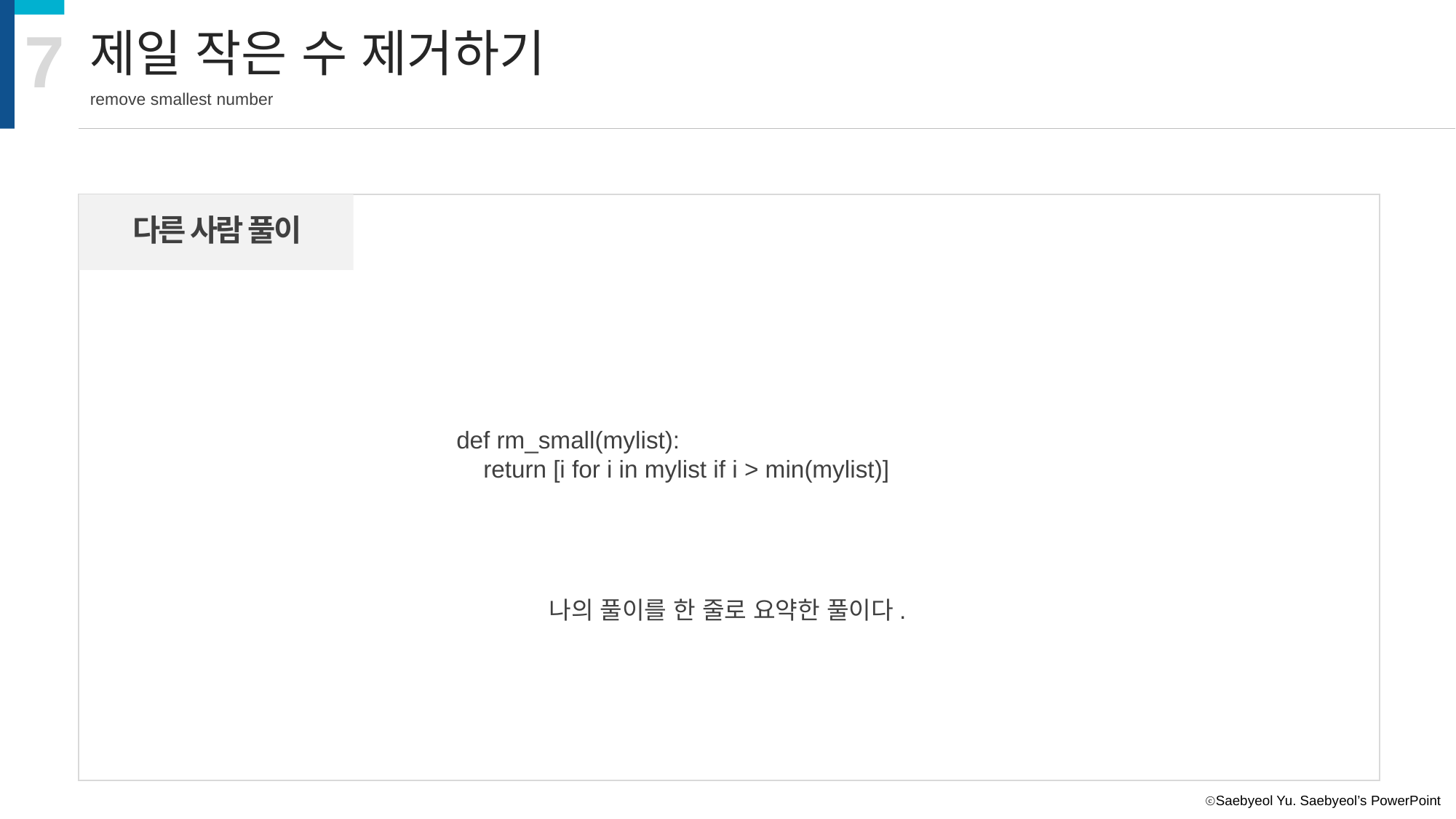

7
제일 작은 수 제거하기
remove smallest number

다른 사람 풀이
def rm_small(mylist):
    return [i for i in mylist if i > min(mylist)]
나의 풀이를 한 줄로 요약한 풀이다.